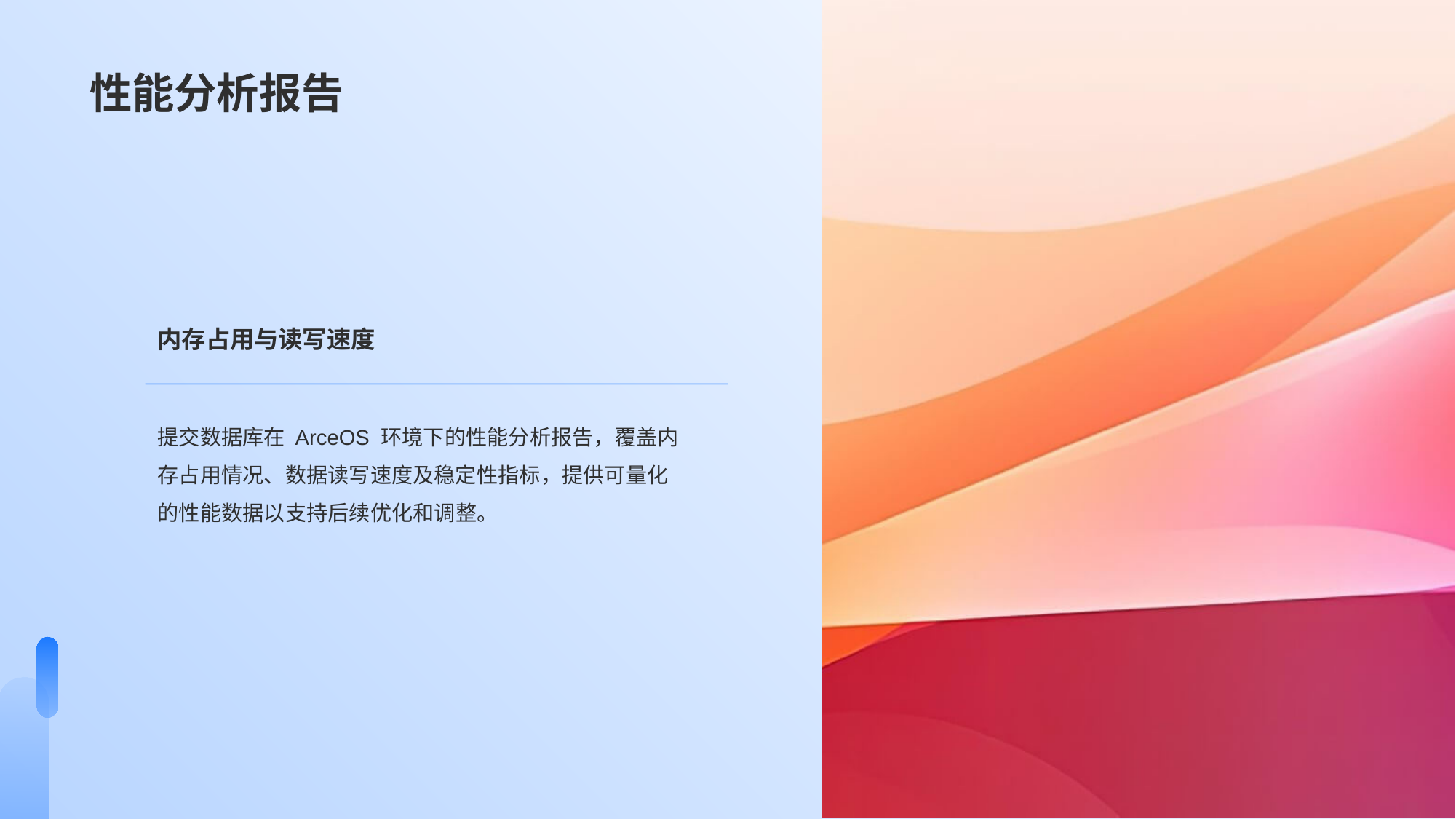

# 性能分析报告
内存占用与读写速度
提交数据库在 ArceOS 环境下的性能分析报告，覆盖内存占用情况、数据读写速度及稳定性指标，提供可量化的性能数据以支持后续优化和调整。